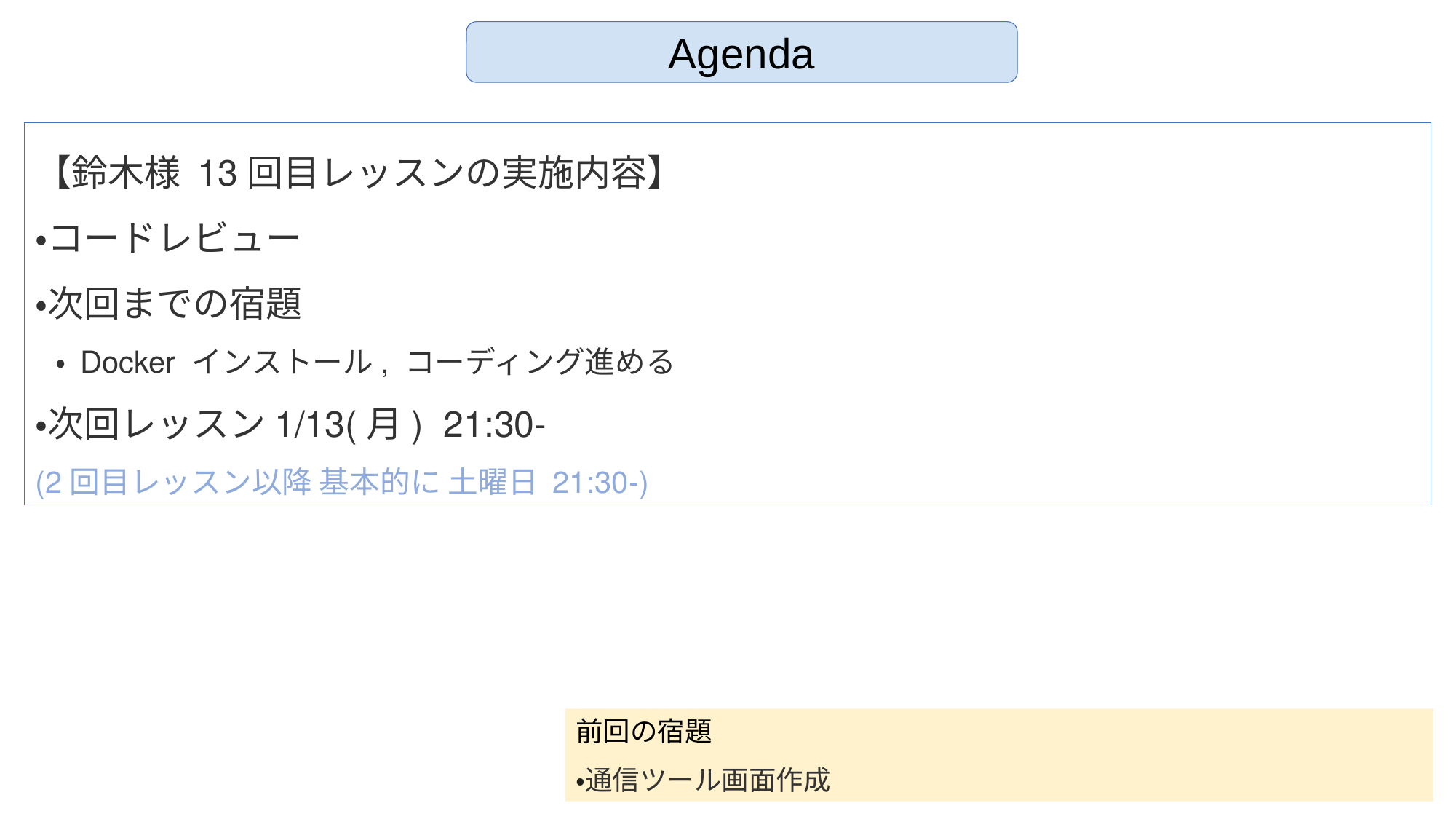

Agenda
【鈴木様 13回目レッスンの実施内容】
・コードレビュー
・次回までの宿題
  ・ Docker インストール, コーディング進める
・次回レッスン1/13(月)  21:30-
(2回目レッスン以降 基本的に 土曜日 21:30-)
前回の宿題
・通信ツール画面作成